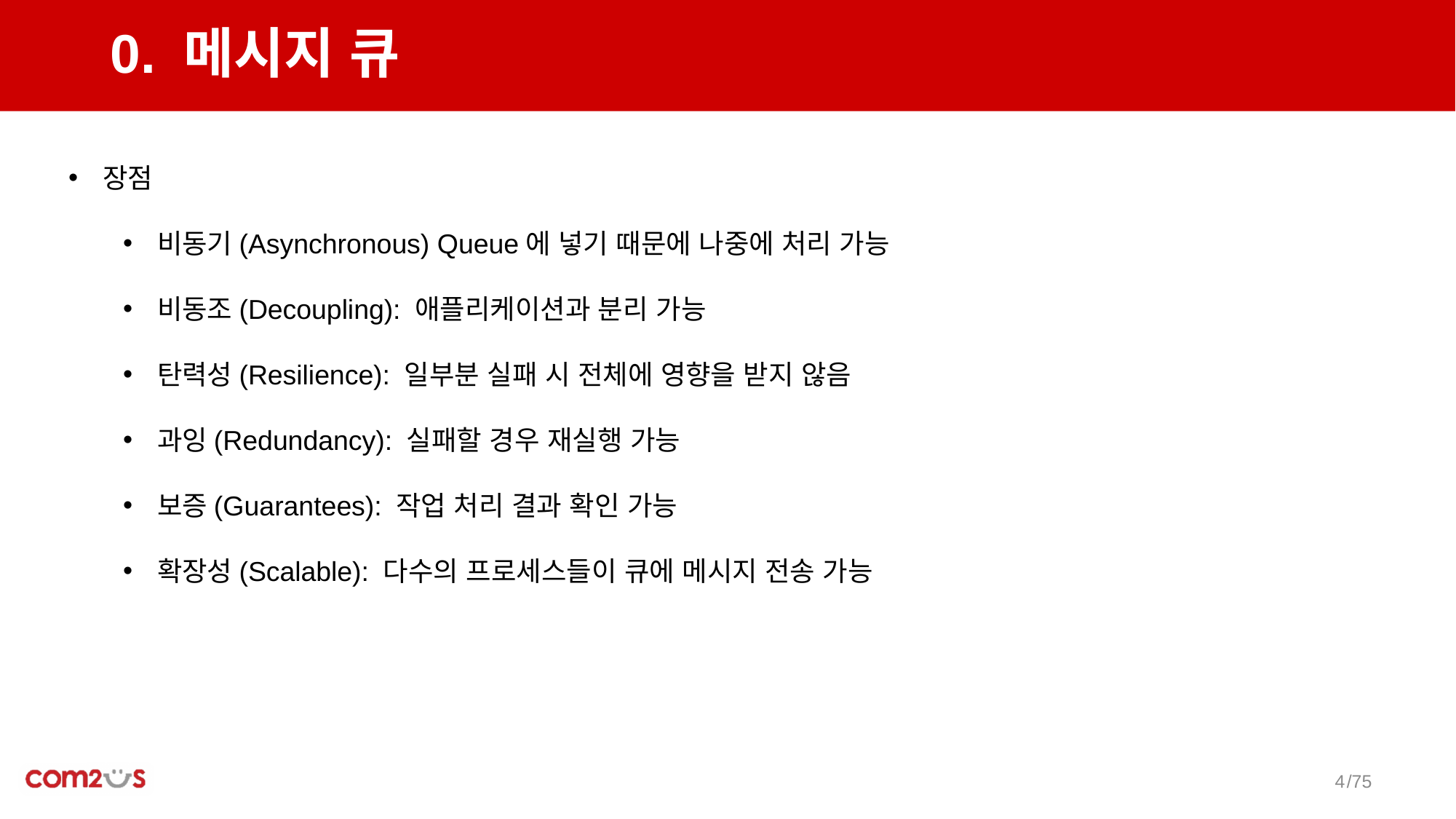

# 0. 메시지 큐
장점

비동기(Asynchronous) Queue에 넣기 때문에 나중에 처리 가능

비동조(Decoupling): 애플리케이션과 분리 가능

탄력성(Resilience): 일부분 실패 시 전체에 영향을 받지 않음

과잉(Redundancy): 실패할 경우 재실행 가능

보증(Guarantees): 작업 처리 결과 확인 가능

확장성(Scalable): 다수의 프로세스들이 큐에 메시지 전송 가능
4